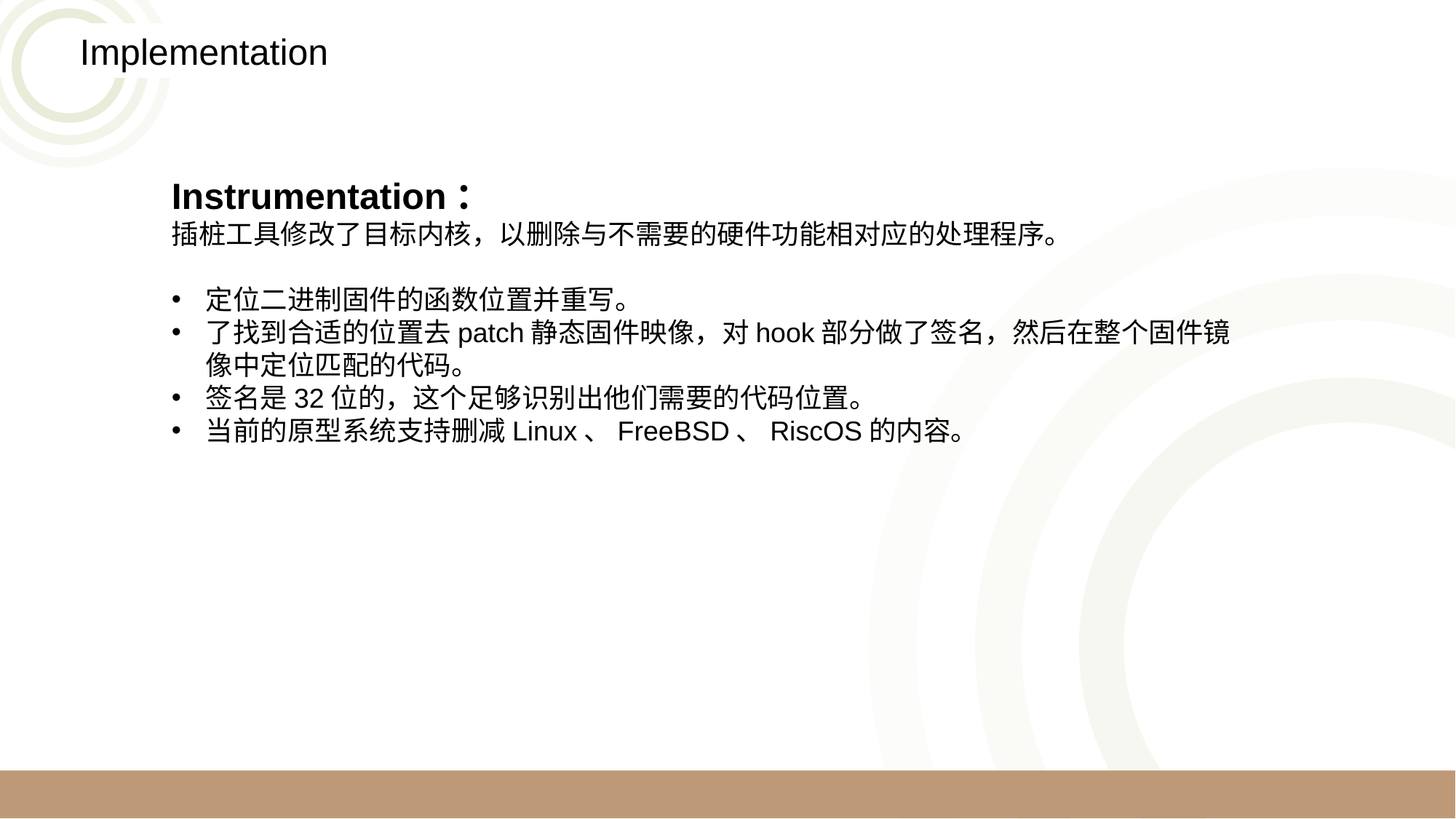

Implementation

Instrumentation：
插桩工具修改了目标内核，以删除与不需要的硬件功能相对应的处理程序。

定位二进制固件的函数位置并重写。
了找到合适的位置去patch静态固件映像，对hook部分做了签名，然后在整个固件镜像中定位匹配的代码。
签名是32位的，这个足够识别出他们需要的代码位置。
当前的原型系统支持删减Linux、FreeBSD、RiscOS的内容。